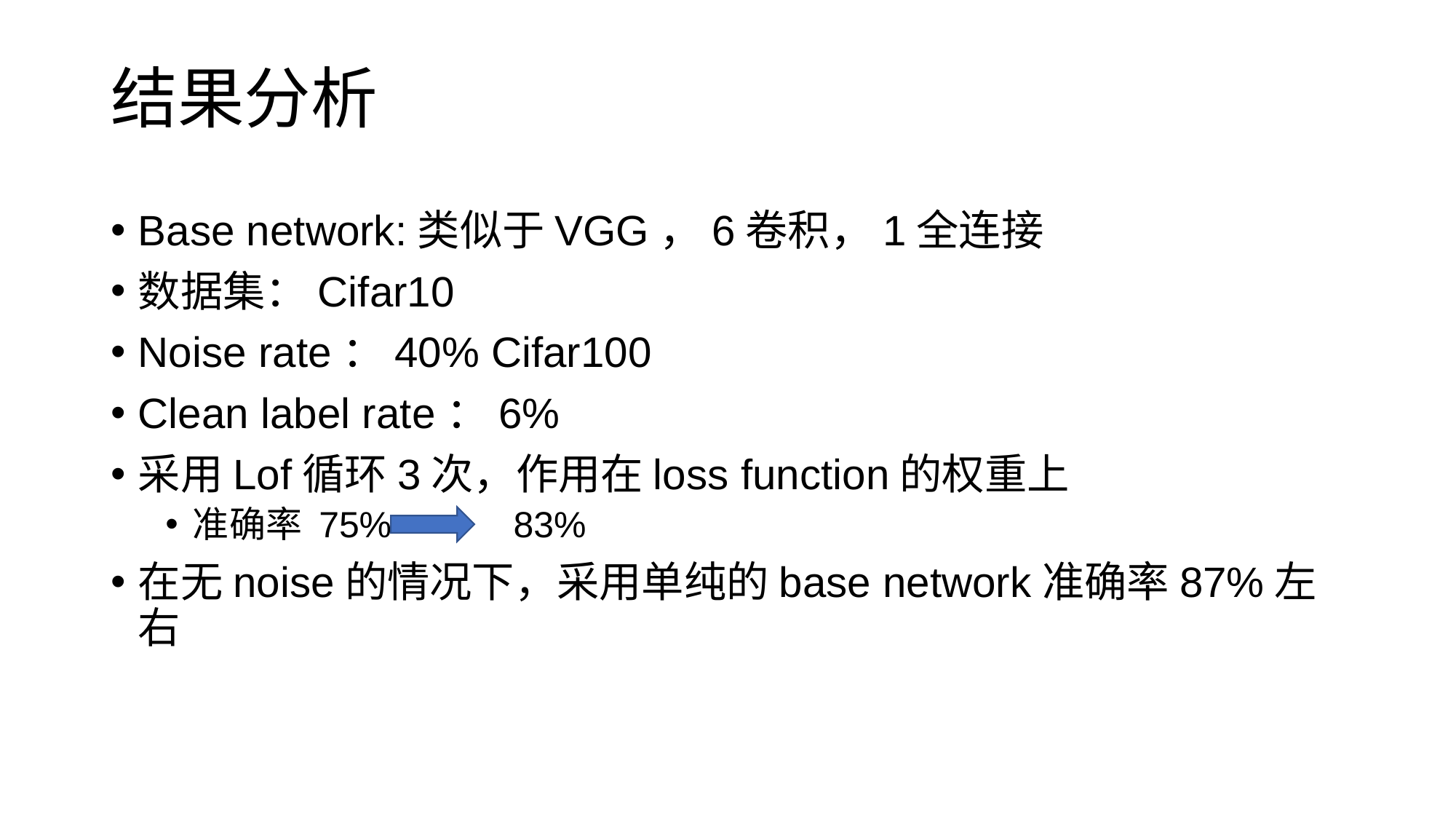

# 结果分析
Base network:类似于VGG，6卷积，1全连接
数据集：Cifar10
Noise rate：40% Cifar100
Clean label rate：6%
采用Lof循环3次，作用在loss function的权重上
准确率 75%            83%
在无noise的情况下，采用单纯的base network准确率87%左右